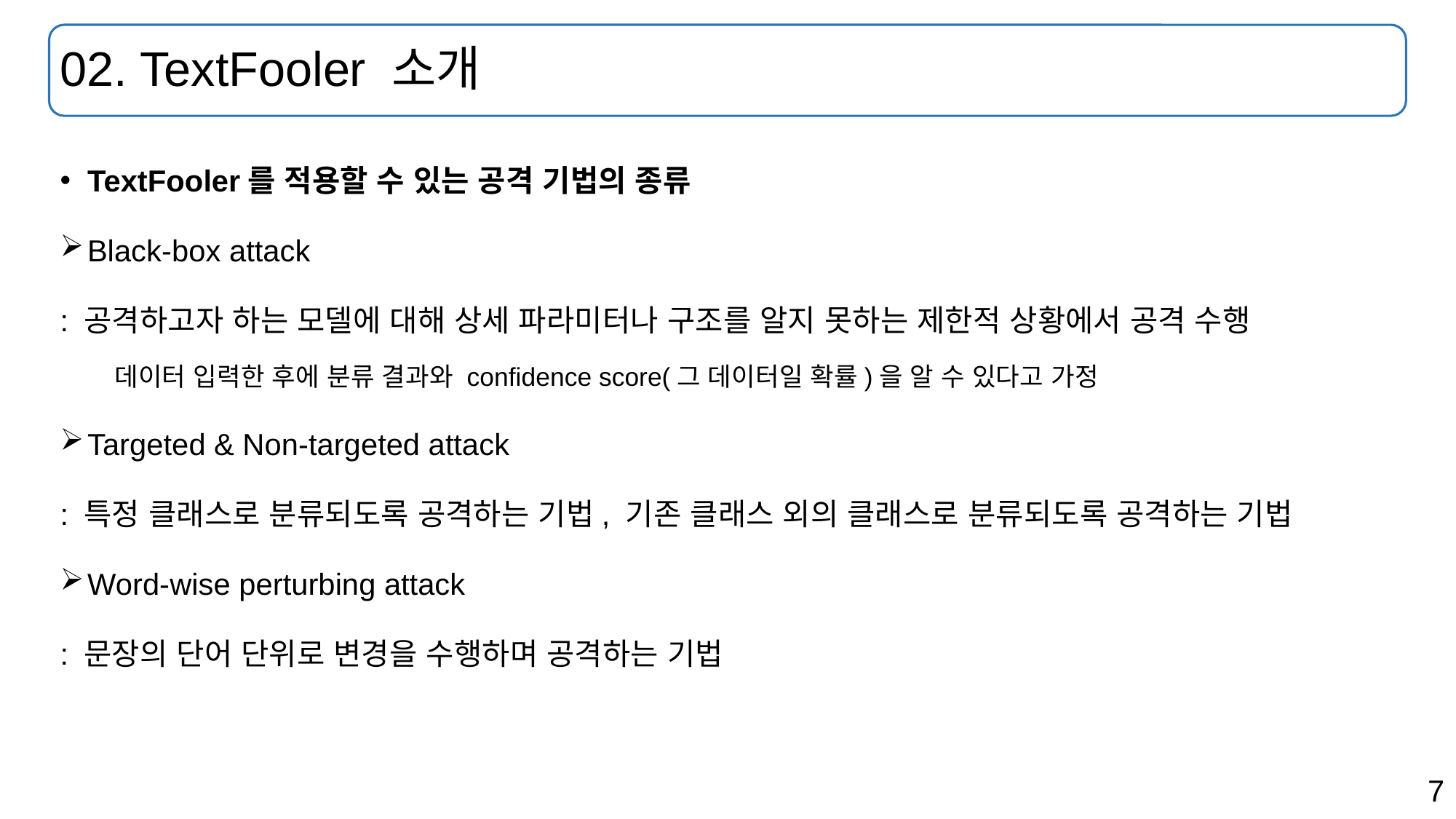

# 02. TextFooler 소개
TextFooler를 적용할 수 있는 공격 기법의 종류
Black-box attack
: 공격하고자 하는 모델에 대해 상세 파라미터나 구조를 알지 못하는 제한적 상황에서 공격 수행
데이터 입력한 후에 분류 결과와 confidence score(그 데이터일 확률)을 알 수 있다고 가정
Targeted & Non-targeted attack
: 특정 클래스로 분류되도록 공격하는 기법, 기존 클래스 외의 클래스로 분류되도록 공격하는 기법
Word-wise perturbing attack
: 문장의 단어 단위로 변경을 수행하며 공격하는 기법